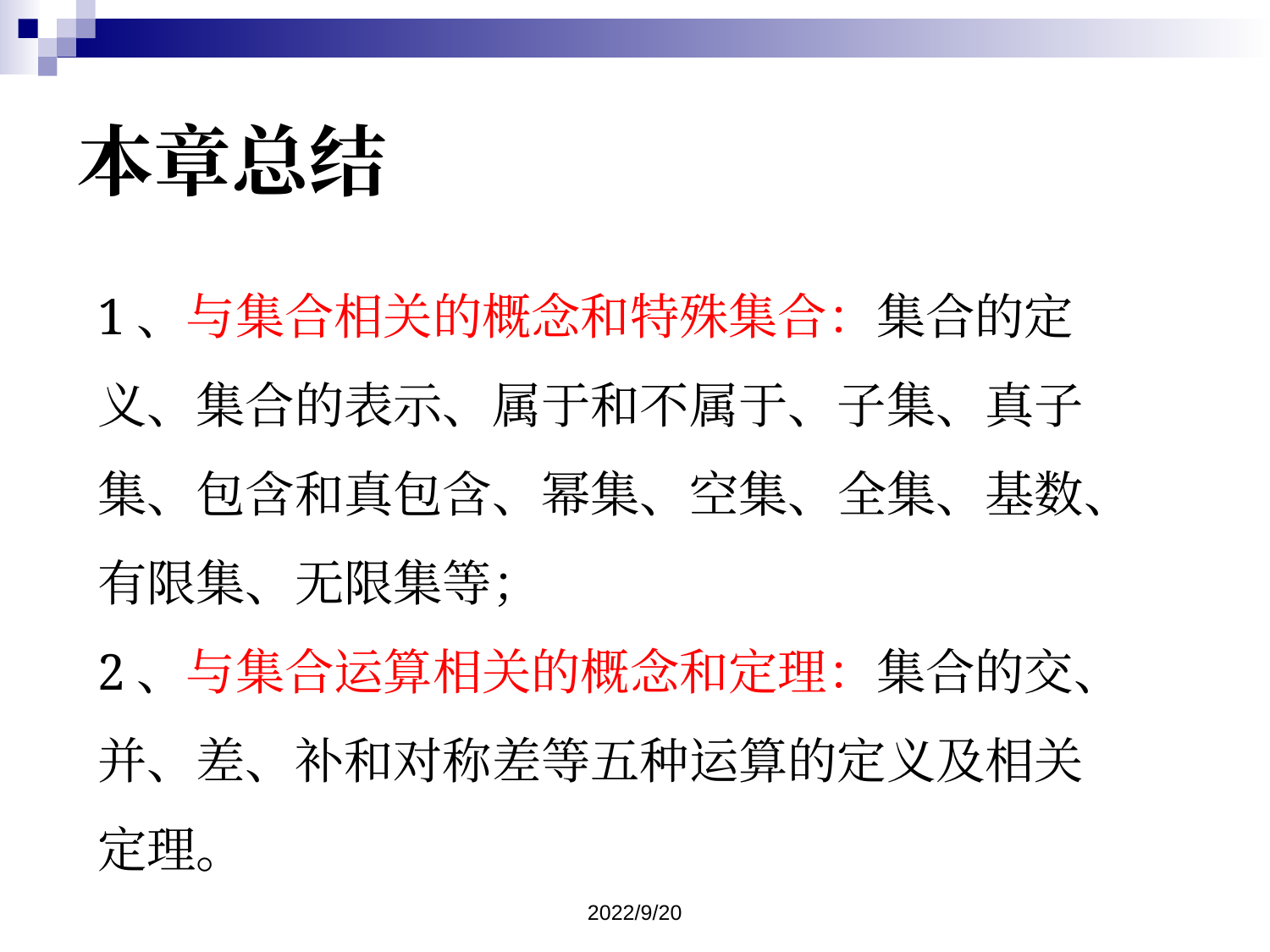

# 本章总结
1、与集合相关的概念和特殊集合：集合的定义、集合的表示、属于和不属于、子集、真子集、包含和真包含、幂集、空集、全集、基数、有限集、无限集等；
2、与集合运算相关的概念和定理：集合的交、并、差、补和对称差等五种运算的定义及相关定理。
2022/9/20